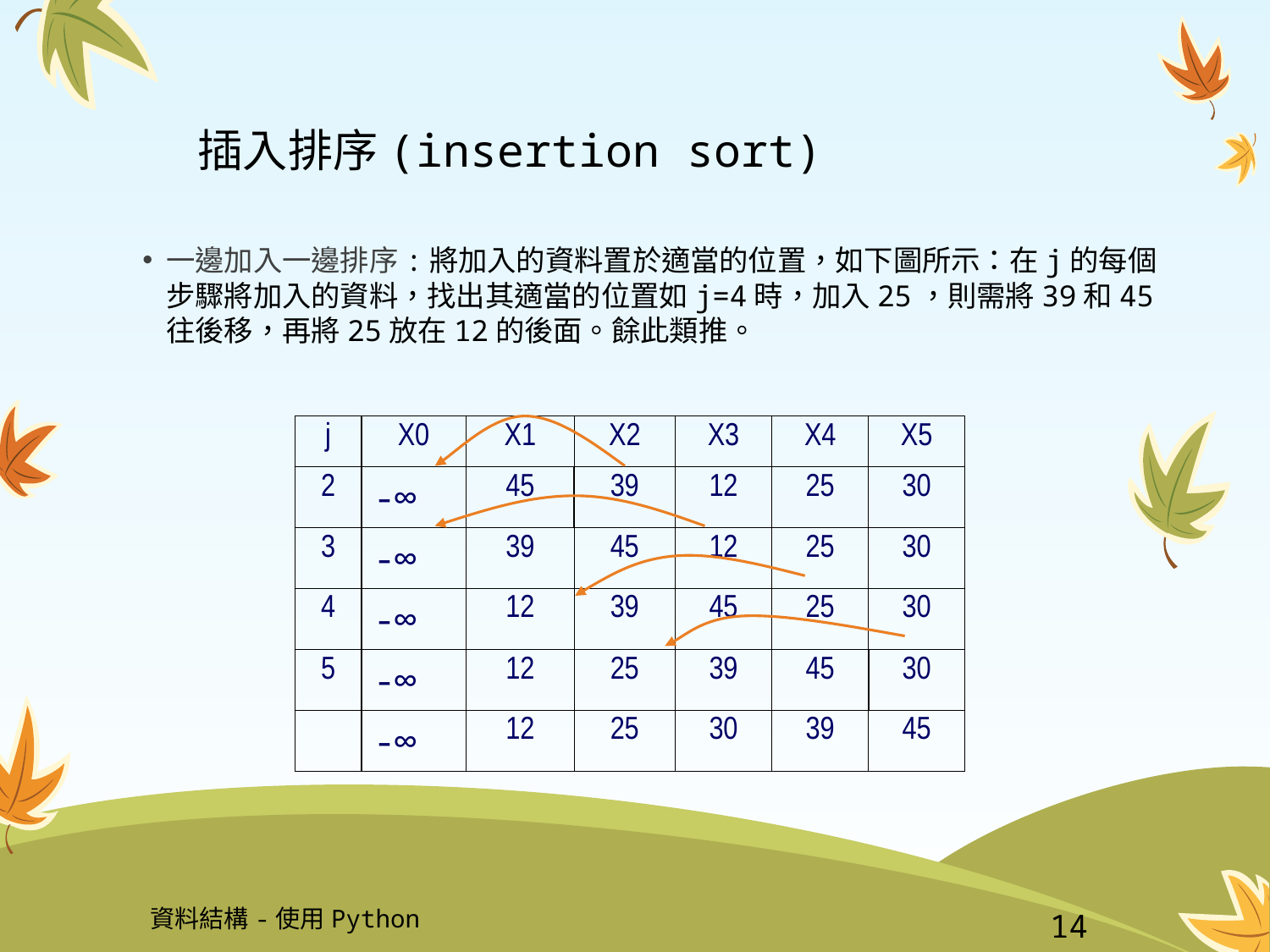

# 插入排序(insertion sort)
一邊加入一邊排序:將加入的資料置於適當的位置，如下圖所示：在j的每個步驟將加入的資料，找出其適當的位置如j=4時，加入25，則需將39和45往後移，再將25放在12的後面。餘此類推。
| j | X0 | X1 | X2 | X3 | X4 | X5 |
| --- | --- | --- | --- | --- | --- | --- |
| 2 | -∞ | 45 | 39 | 12 | 25 | 30 |
| 3 | -∞ | 39 | 45 | 12 | 25 | 30 |
| 4 | -∞ | 12 | 39 | 45 | 25 | 30 |
| 5 | -∞ | 12 | 25 | 39 | 45 | 30 |
|  | -∞ | 12 | 25 | 30 | 39 | 45 |

資料結構-使用Python
14